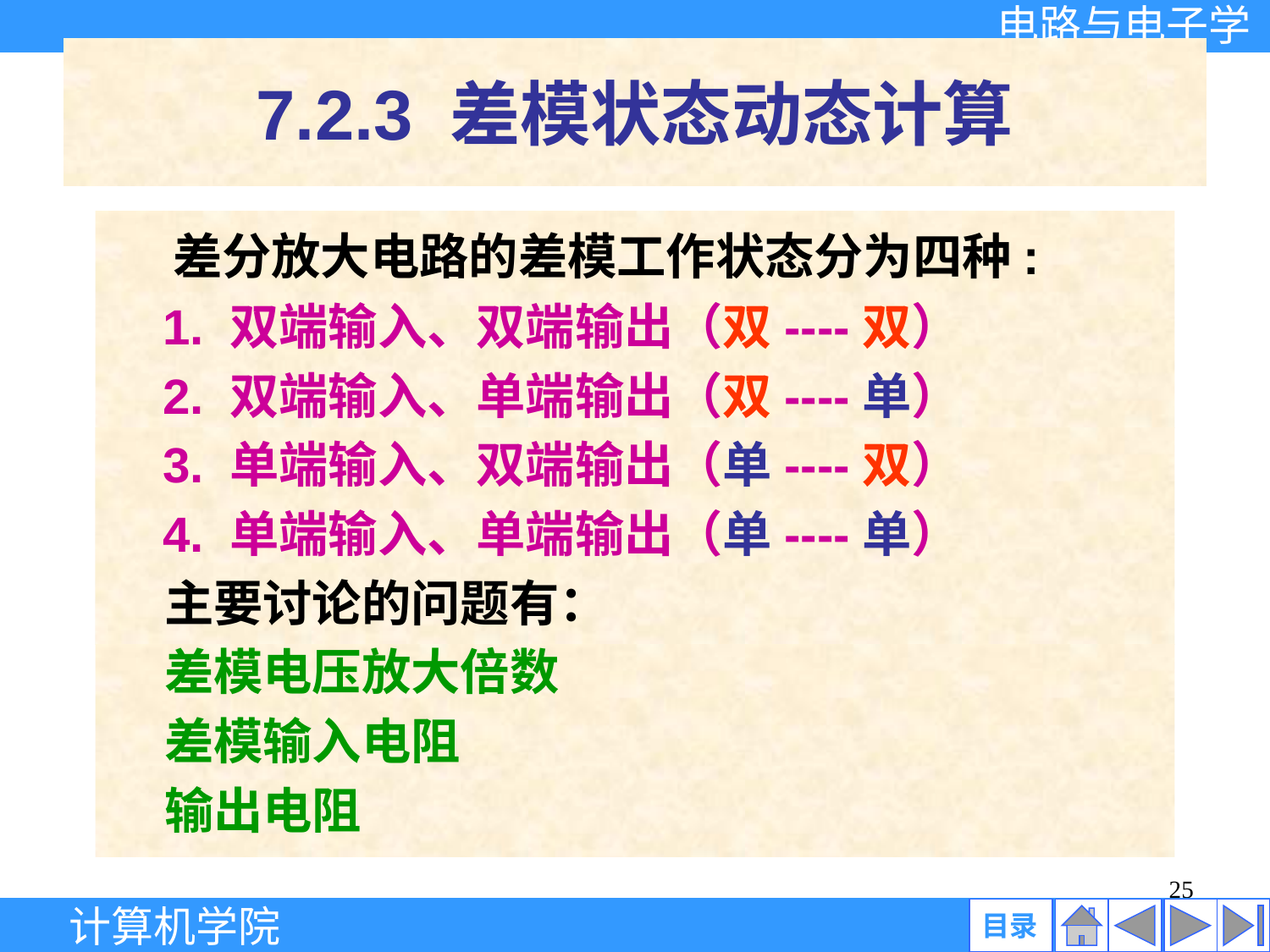

# 7.2.3 差模状态动态计算
    差分放大电路的差模工作状态分为四种:
    1. 双端输入、双端输出（双----双）
    2. 双端输入、单端输出（双----单）
    3. 单端输入、双端输出（单----双）
    4. 单端输入、单端输出（单----单）
    主要讨论的问题有：
    差模电压放大倍数
    差模输入电阻
    输出电阻